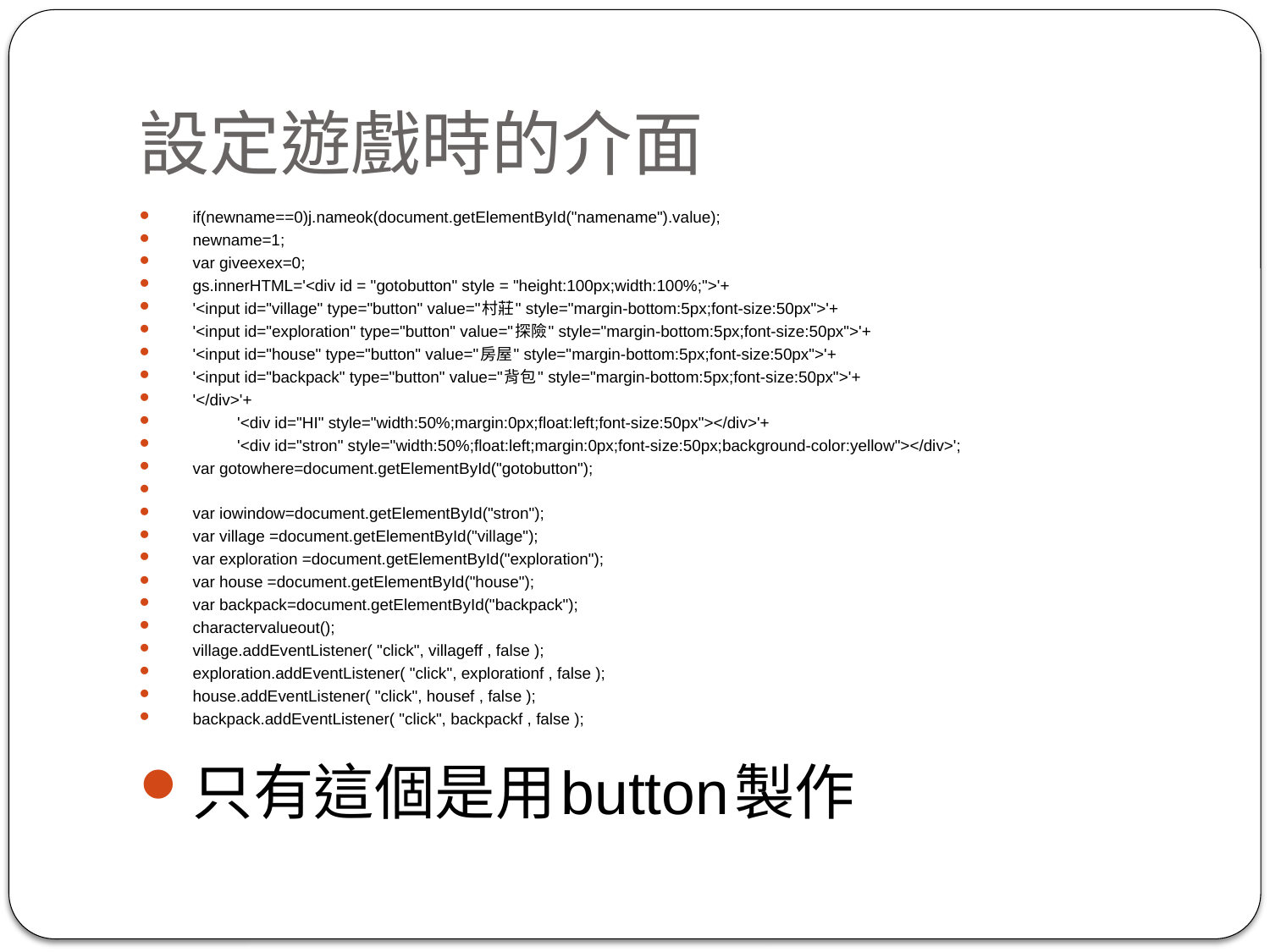

# 設定遊戲時的介面
if(newname==0)j.nameok(document.getElementById("namename").value);
newname=1;
var giveexex=0;
gs.innerHTML='<div id = "gotobutton" style = "height:100px;width:100%;">'+
'<input id="village" type="button" value="村莊" style="margin-bottom:5px;font-size:50px">'+
'<input id="exploration" type="button" value="探險" style="margin-bottom:5px;font-size:50px">'+
'<input id="house" type="button" value="房屋" style="margin-bottom:5px;font-size:50px">'+
'<input id="backpack" type="button" value="背包" style="margin-bottom:5px;font-size:50px">'+
'</div>'+
	'<div id="HI" style="width:50%;margin:0px;float:left;font-size:50px"></div>'+
	'<div id="stron" style="width:50%;float:left;margin:0px;font-size:50px;background-color:yellow"></div>';
var gotowhere=document.getElementById("gotobutton");

var iowindow=document.getElementById("stron");
var village =document.getElementById("village");
var exploration =document.getElementById("exploration");
var house =document.getElementById("house");
var backpack=document.getElementById("backpack");
charactervalueout();
village.addEventListener( "click", villageff , false );
exploration.addEventListener( "click", explorationf , false );
house.addEventListener( "click", housef , false );
backpack.addEventListener( "click", backpackf , false );

只有這個是用button製作